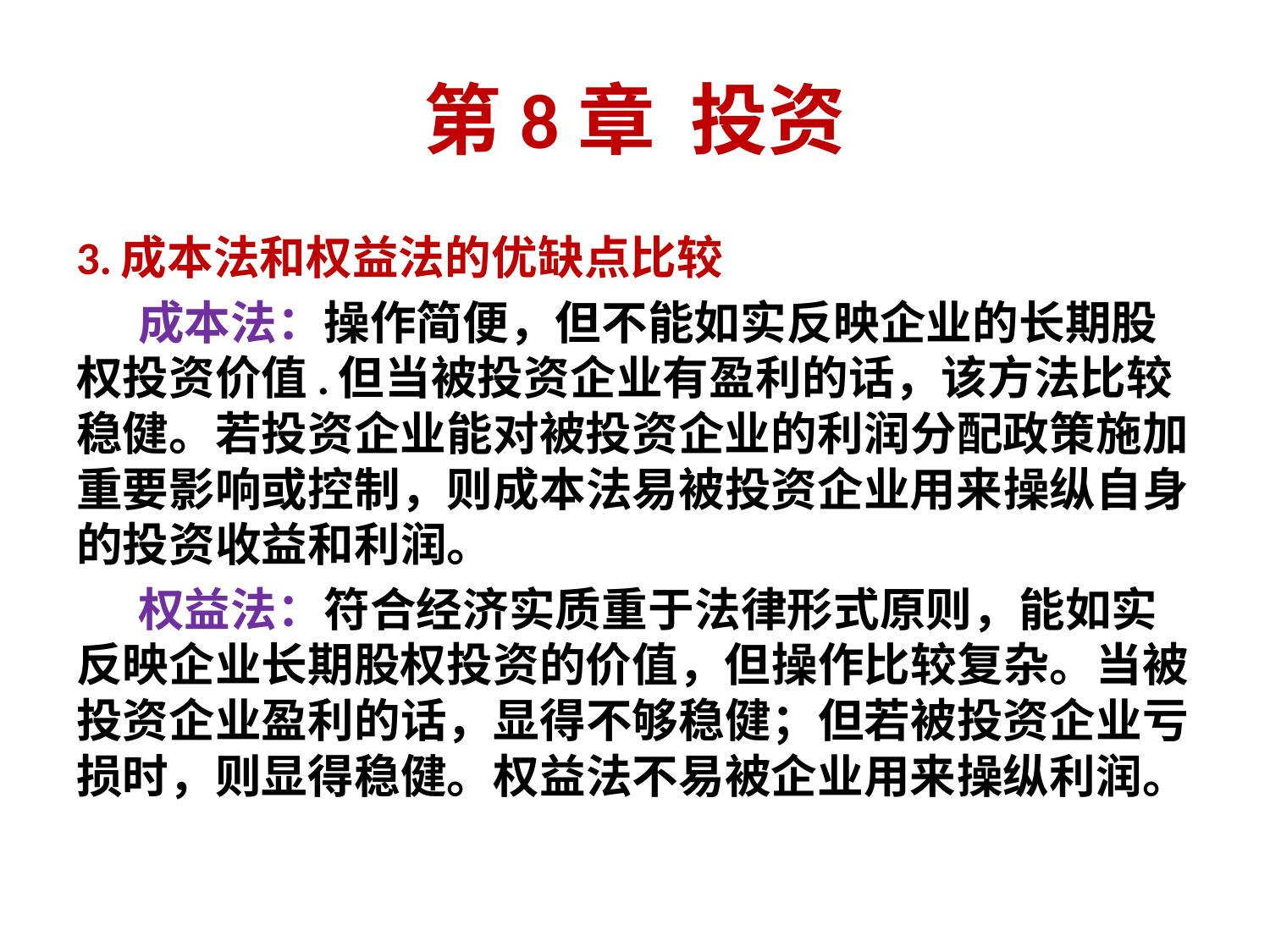

# 第8章  投资
3.成本法和权益法的优缺点比较
     成本法：操作简便，但不能如实反映企业的长期股权投资价值.但当被投资企业有盈利的话，该方法比较稳健。若投资企业能对被投资企业的利润分配政策施加重要影响或控制，则成本法易被投资企业用来操纵自身的投资收益和利润。
     权益法：符合经济实质重于法律形式原则，能如实反映企业长期股权投资的价值，但操作比较复杂。当被投资企业盈利的话，显得不够稳健；但若被投资企业亏损时，则显得稳健。权益法不易被企业用来操纵利润。